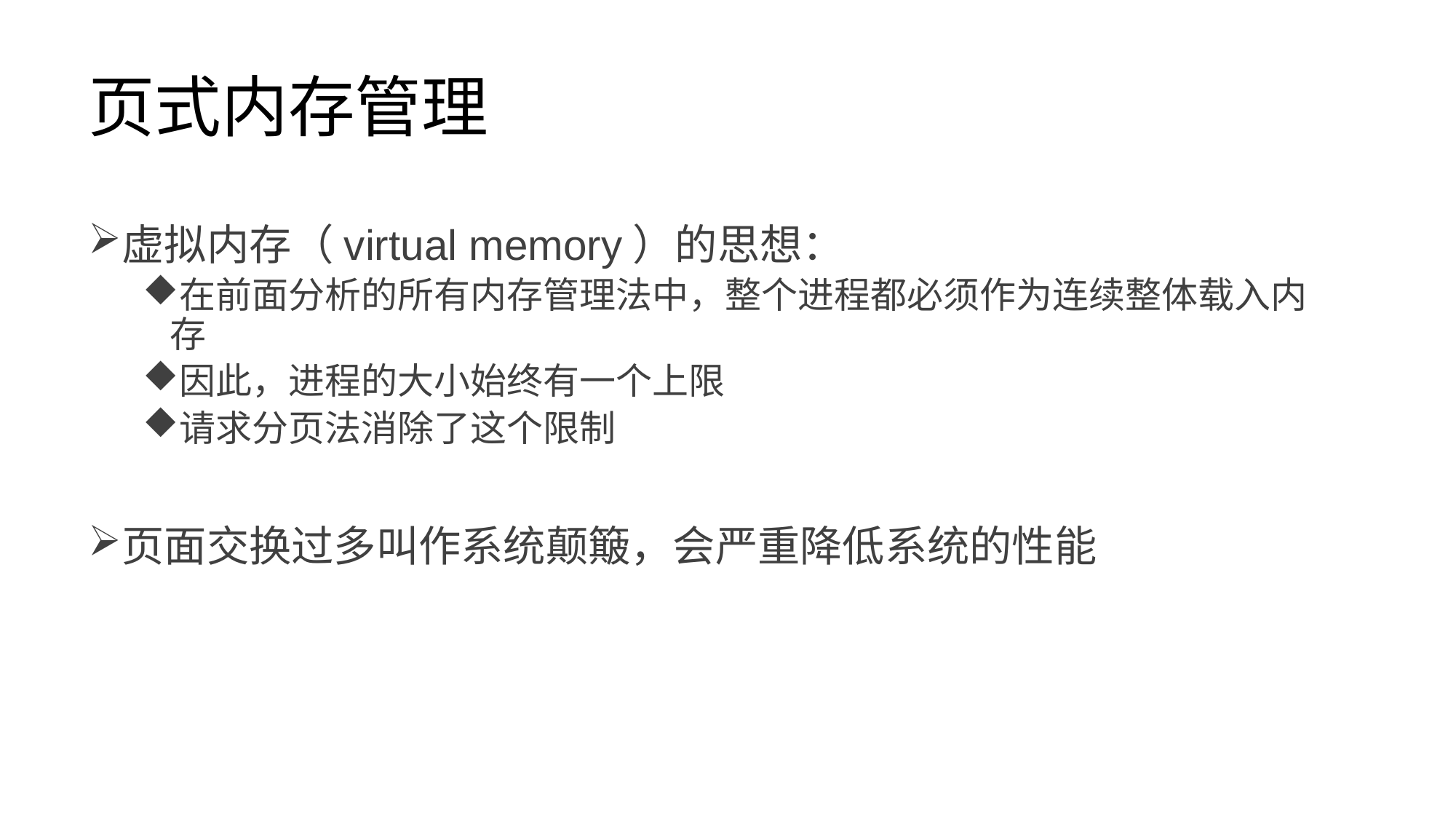

# 页式内存管理
虚拟内存（virtual memory）的思想：
在前面分析的所有内存管理法中，整个进程都必须作为连续整体载入内存
因此，进程的大小始终有一个上限
请求分页法消除了这个限制

页面交换过多叫作系统颠簸，会严重降低系统的性能